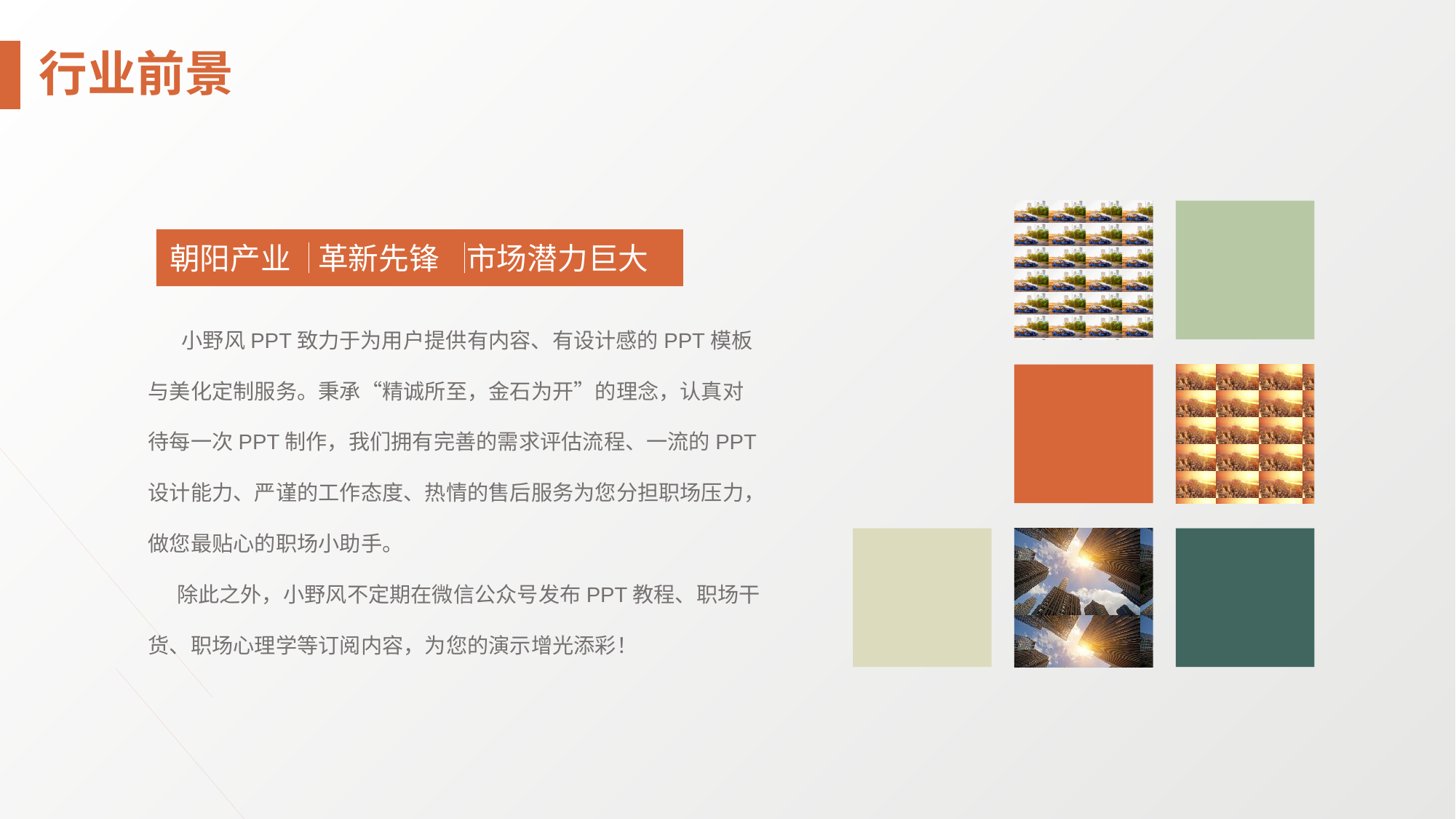

行业前景

朝阳产业    革新先锋    市场潜力巨大
      小野风PPT致力于为用户提供有内容、有设计感的PPT模板与美化定制服务。秉承“精诚所至，金石为开”的理念，认真对待每一次PPT制作，我们拥有完善的需求评估流程、一流的PPT设计能力、严谨的工作态度、热情的售后服务为您分担职场压力，做您最贴心的职场小助手。
     除此之外，小野风不定期在微信公众号发布PPT教程、职场干货、职场心理学等订阅内容，为您的演示增光添彩！